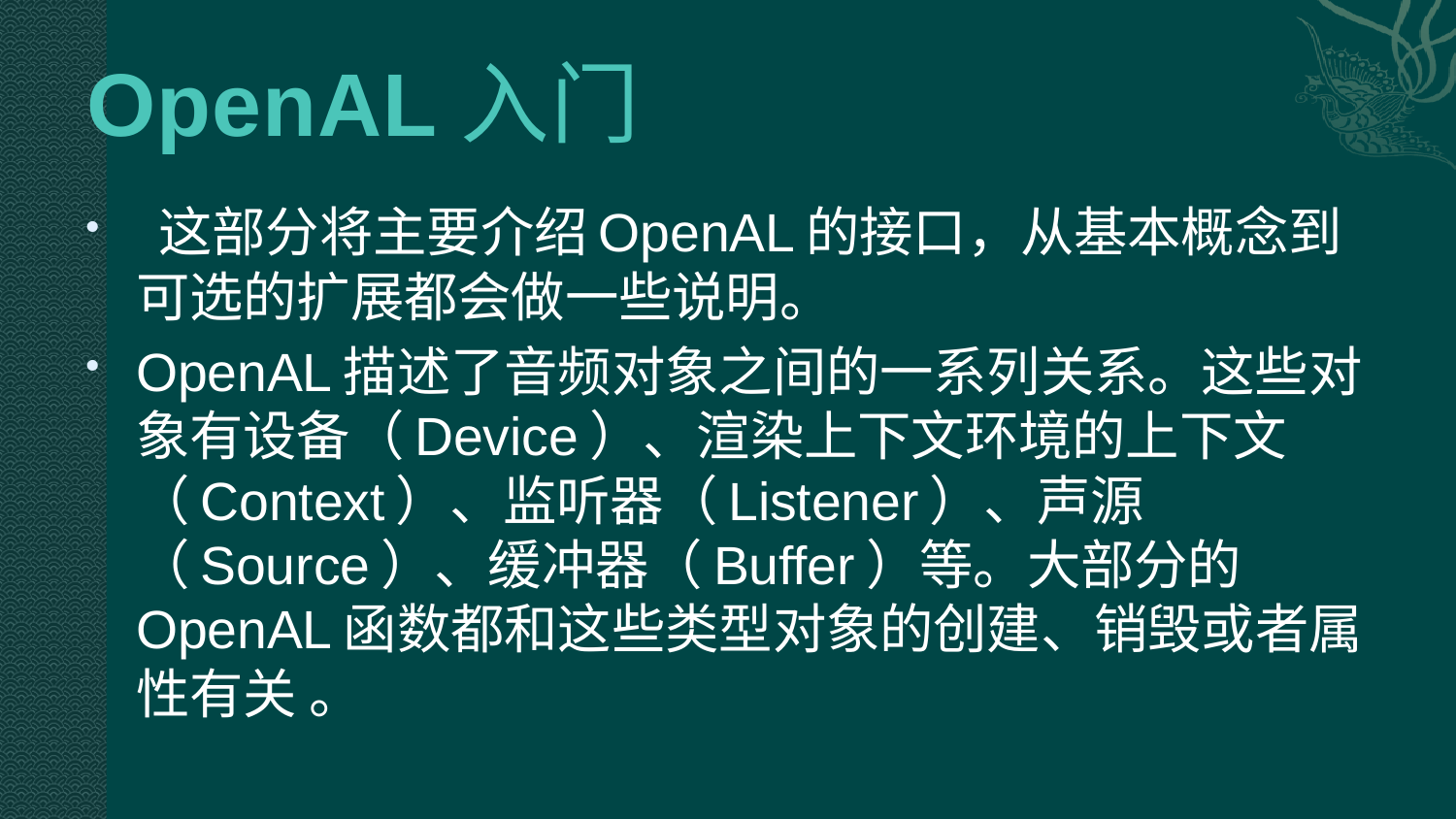

# OpenAL入门
 这部分将主要介绍OpenAL的接口，从基本概念到可选的扩展都会做一些说明。
OpenAL描述了音频对象之间的一系列关系。这些对象有设备（Device）、渲染上下文环境的上下文（Context）、监听器（Listener）、声源（Source）、缓冲器（Buffer）等。大部分的OpenAL函数都和这些类型对象的创建、销毁或者属性有关 。